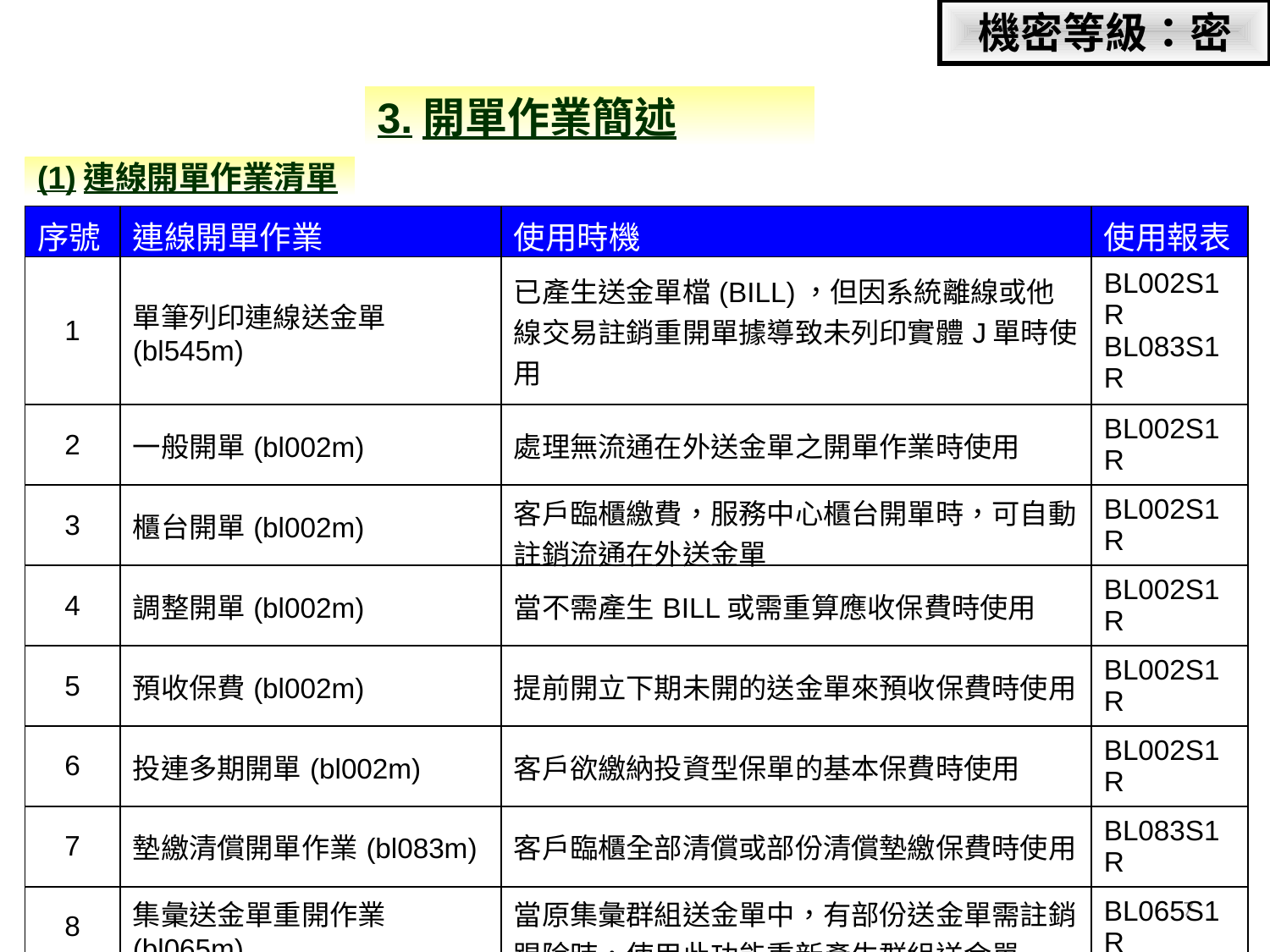

機密等級：密
3.開單作業簡述
(1)連線開單作業清單
| 序號 | 連線開單作業 | 使用時機 | 使用報表 |
| --- | --- | --- | --- |
| 1 | 單筆列印連線送金單(bl545m) | 已產生送金單檔(BILL)，但因系統離線或他線交易註銷重開單據導致未列印實體J單時使用 | BL002S1R BL083S1R |
| 2 | 一般開單(bl002m) | 處理無流通在外送金單之開單作業時使用 | BL002S1R |
| 3 | 櫃台開單(bl002m) | 客戶臨櫃繳費，服務中心櫃台開單時，可自動註銷流通在外送金單 | BL002S1R |
| 4 | 調整開單(bl002m) | 當不需產生BILL或需重算應收保費時使用 | BL002S1R |
| 5 | 預收保費(bl002m) | 提前開立下期未開的送金單來預收保費時使用 | BL002S1R |
| 6 | 投連多期開單(bl002m) | 客戶欲繳納投資型保單的基本保費時使用 | BL002S1R |
| 7 | 墊繳清償開單作業(bl083m) | 客戶臨櫃全部清償或部份清償墊繳保費時使用 | BL083S1R |
| 8 | 集彙送金單重開作業(bl065m) | 當原集彙群組送金單中，有部份送金單需註銷踢除時，使用此功能重新產生群組送金單 | BL065S1R |
7